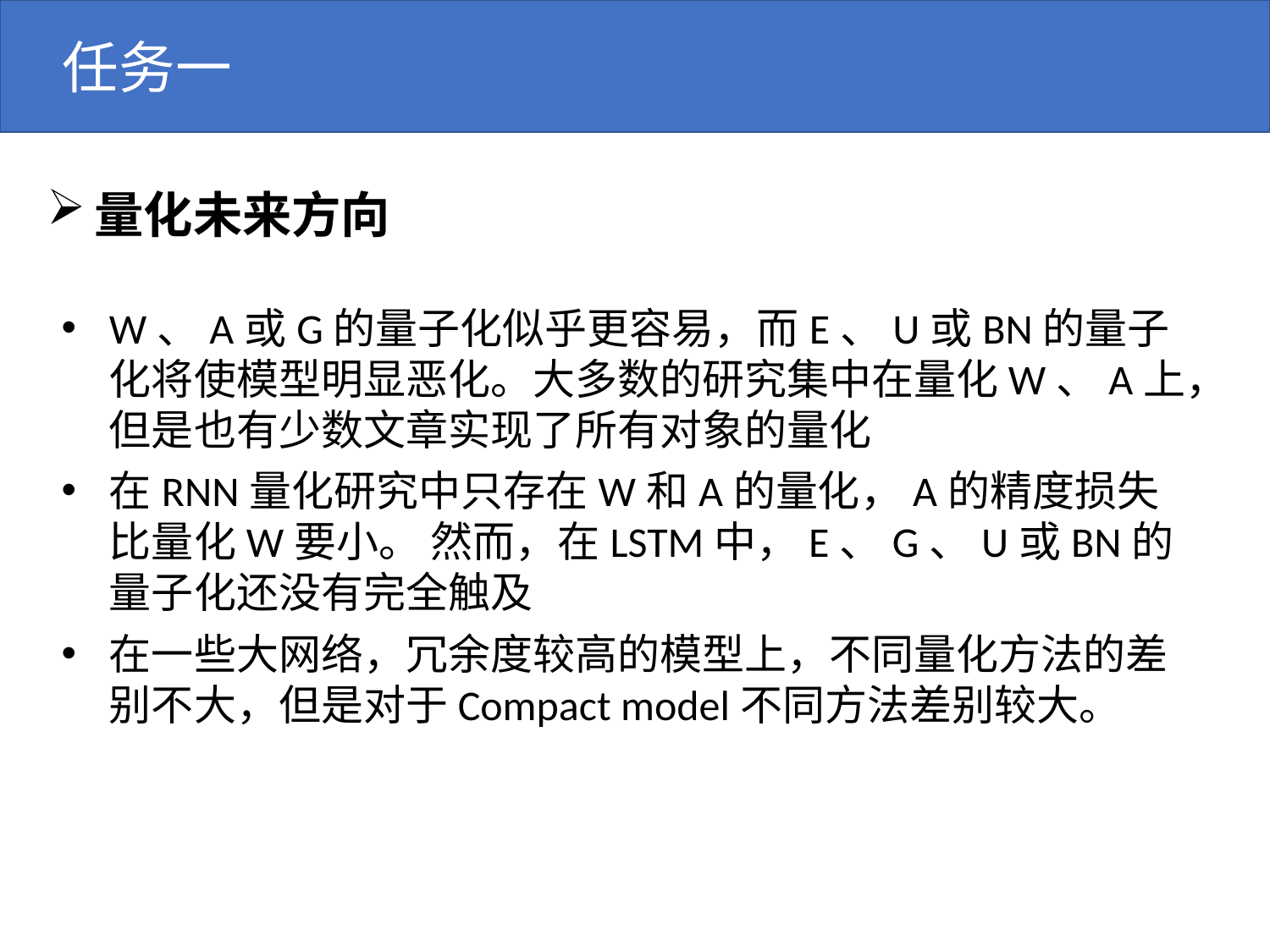

任务一
量化未来方向
W、A或G的量子化似乎更容易，而E、U或BN的量子化将使模型明显恶化。大多数的研究集中在量化W、A上，但是也有少数文章实现了所有对象的量化
在RNN量化研究中只存在W和A的量化，A的精度损失比量化W要小。 然而，在LSTM中，E、G、U或BN的量子化还没有完全触及
在一些大网络，冗余度较高的模型上，不同量化方法的差别不大，但是对于Compact model不同方法差别较大。